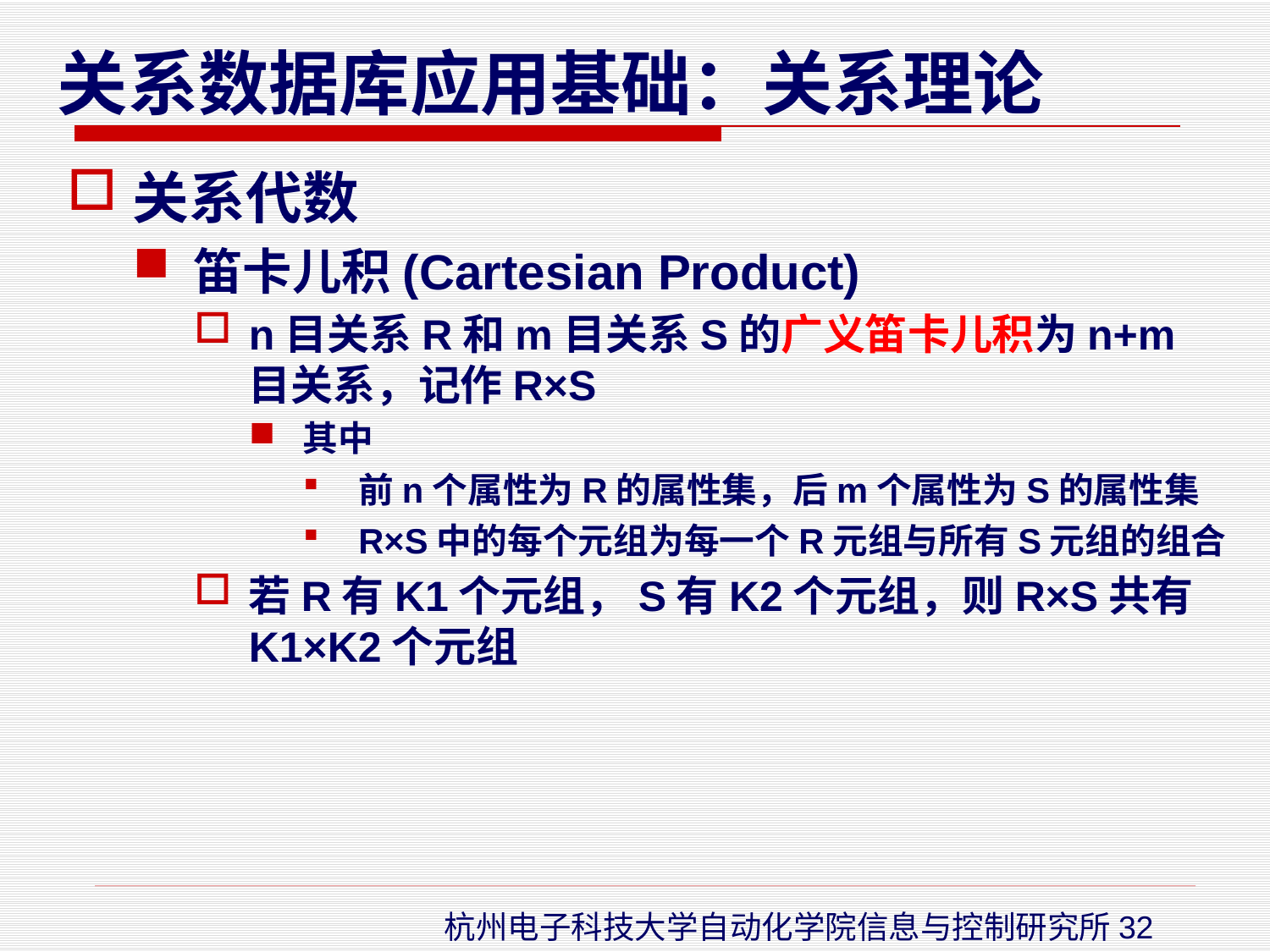

关系代数
笛卡儿积(Cartesian Product)
n目关系R和m目关系S的广义笛卡儿积为n+m目关系，记作R×S
其中
前n个属性为R的属性集，后m个属性为S的属性集
R×S中的每个元组为每一个R元组与所有S元组的组合
若R有K1个元组，S有K2个元组，则R×S共有K1×K2个元组